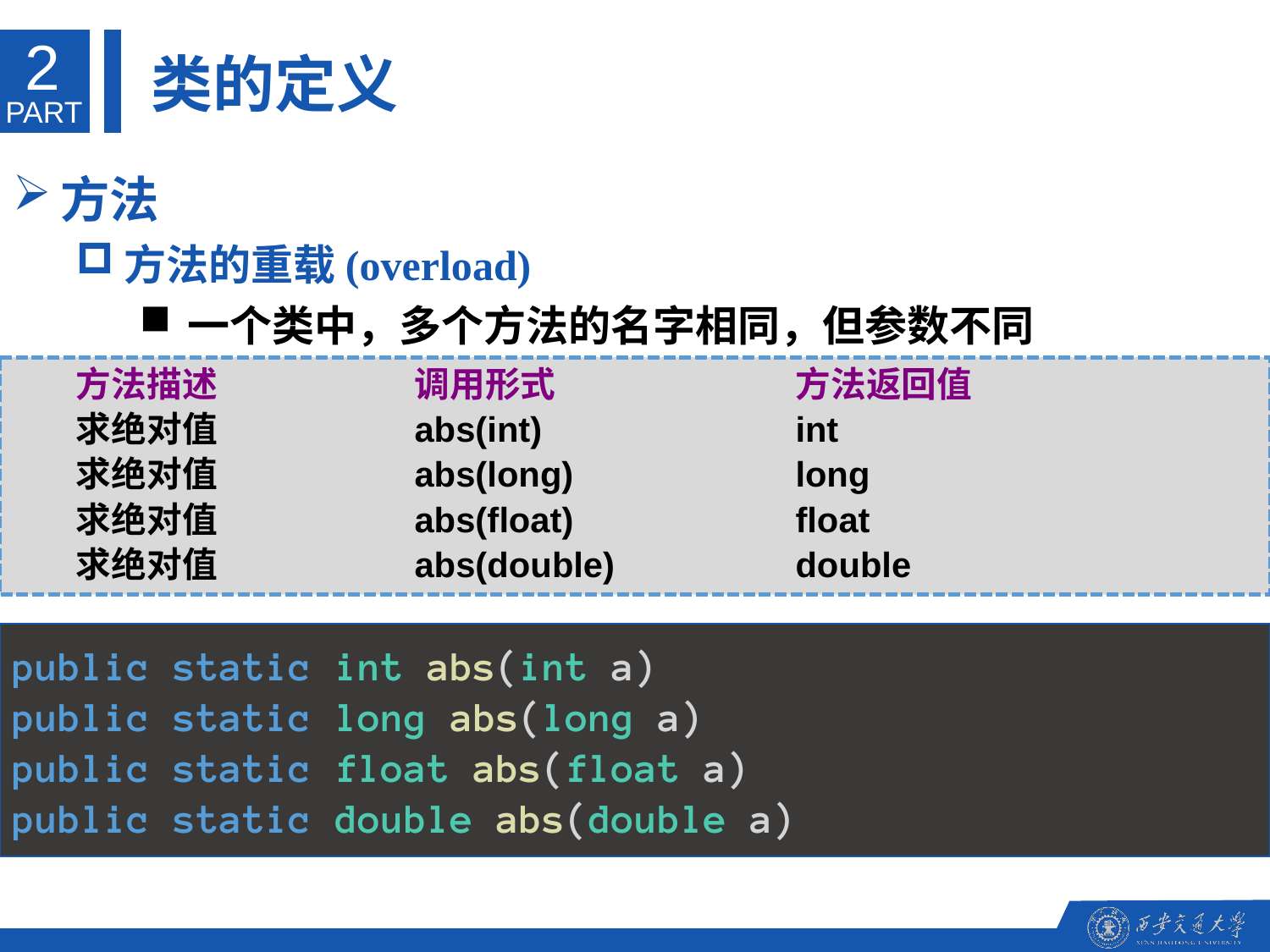

2
类的定义
PART
方法
方法的重载(overload)
一个类中，多个方法的名字相同，但参数不同

方法描述		调用形式		方法返回值
求绝对值		abs(int)		int
求绝对值		abs(long)		long
求绝对值		abs(float)		float
求绝对值		abs(double)		double
public static int abs(int a)
public static long abs(long a)
public static float abs(float a)
public static double abs(double a)